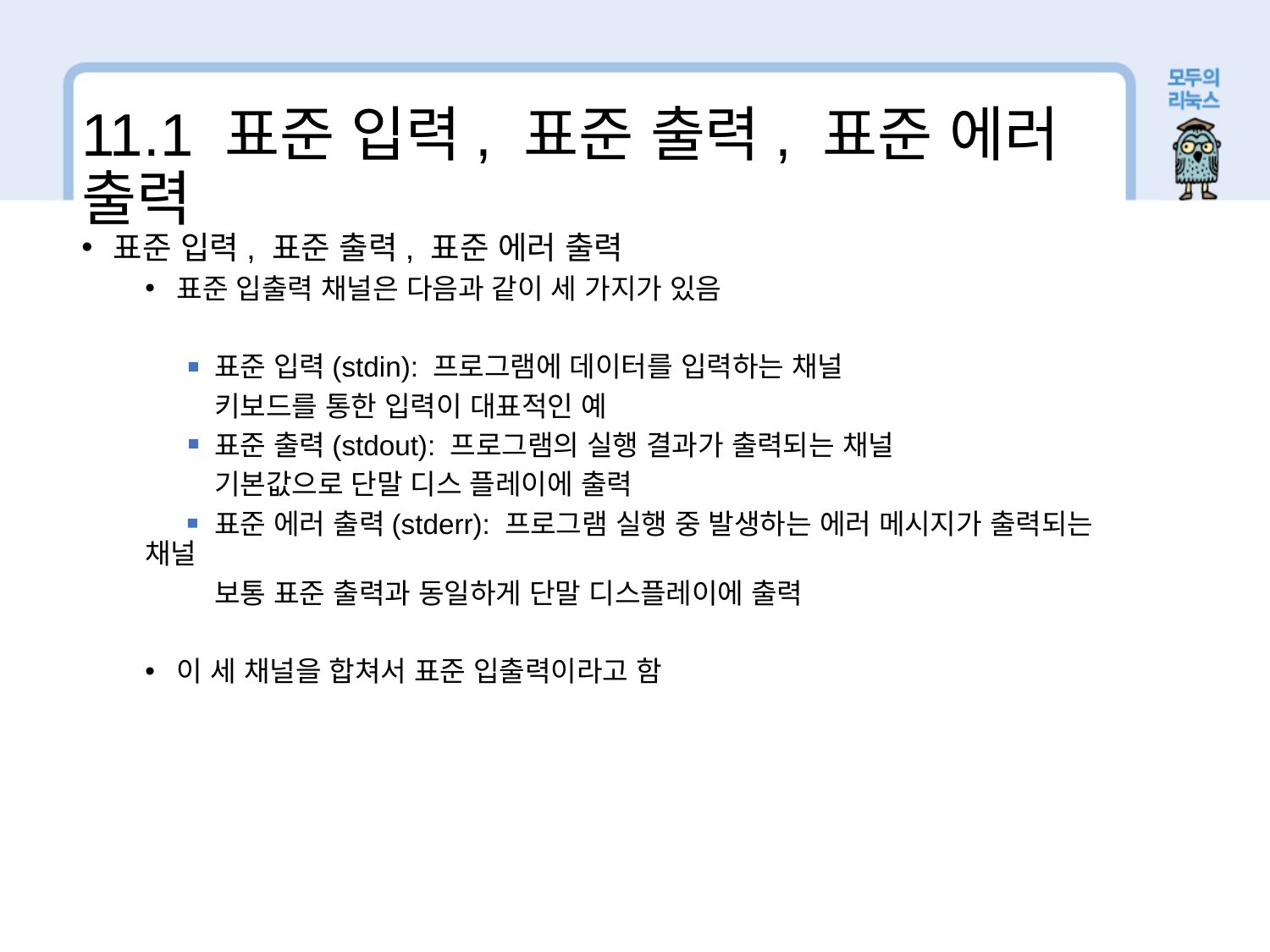

11.1 표준 입력, 표준 출력, 표준 에러 출력
표준 입력, 표준 출력, 표준 에러 출력
표준 입출력 채널은 다음과 같이 세 가지가 있음

        표준 입력(stdin): 프로그램에 데이터를 입력하는 채널
        키보드를 통한 입력이 대표적인 예
        표준 출력(stdout): 프로그램의 실행 결과가 출력되는 채널
        기본값으로 단말 디스 플레이에 출력
        표준 에러 출력(stderr): 프로그램 실행 중 발생하는 에러 메시지가 출력되는 채널
        보통 표준 출력과 동일하게 단말 디스플레이에 출력

이 세 채널을 합쳐서 표준 입출력이라고 함